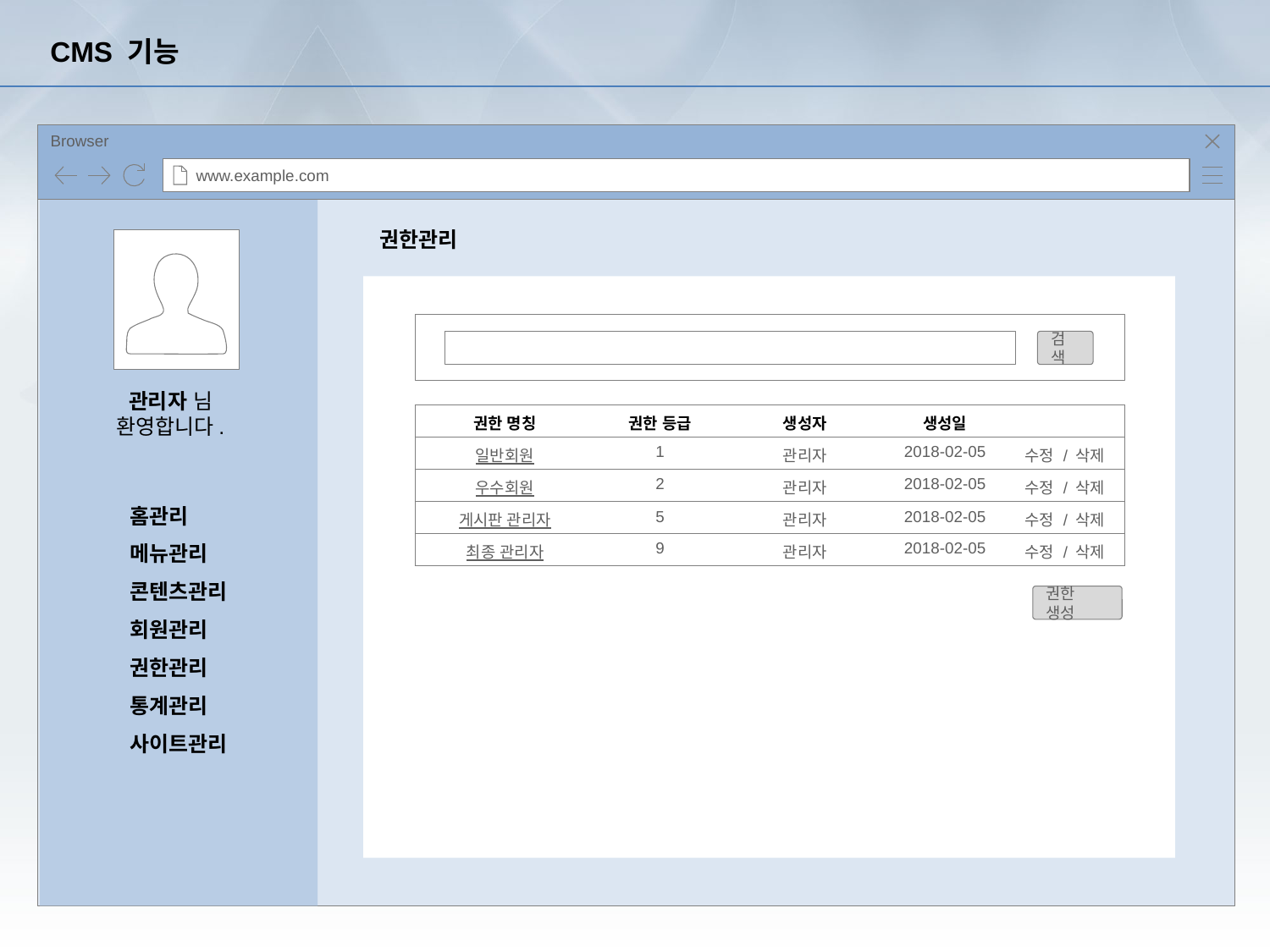

# CMS 기능

권한관리

검색

관리자 님
환영합니다.
| 권한 명칭 | 권한 등급 | 생성자 | 생성일 |  |
| --- | --- | --- | --- | --- |
| 일반회원 | 1 | 관리자 | 2018-02-05 | 수정 / 삭제 |
| 우수회원 | 2 | 관리자 | 2018-02-05 | 수정 / 삭제 |
| 게시판 관리자 | 5 | 관리자 | 2018-02-05 | 수정 / 삭제 |
| 최종 관리자 | 9 | 관리자 | 2018-02-05 | 수정 / 삭제 |
홈관리
메뉴관리
콘텐츠관리
회원관리
권한관리
통계관리
사이트관리
권한 생성